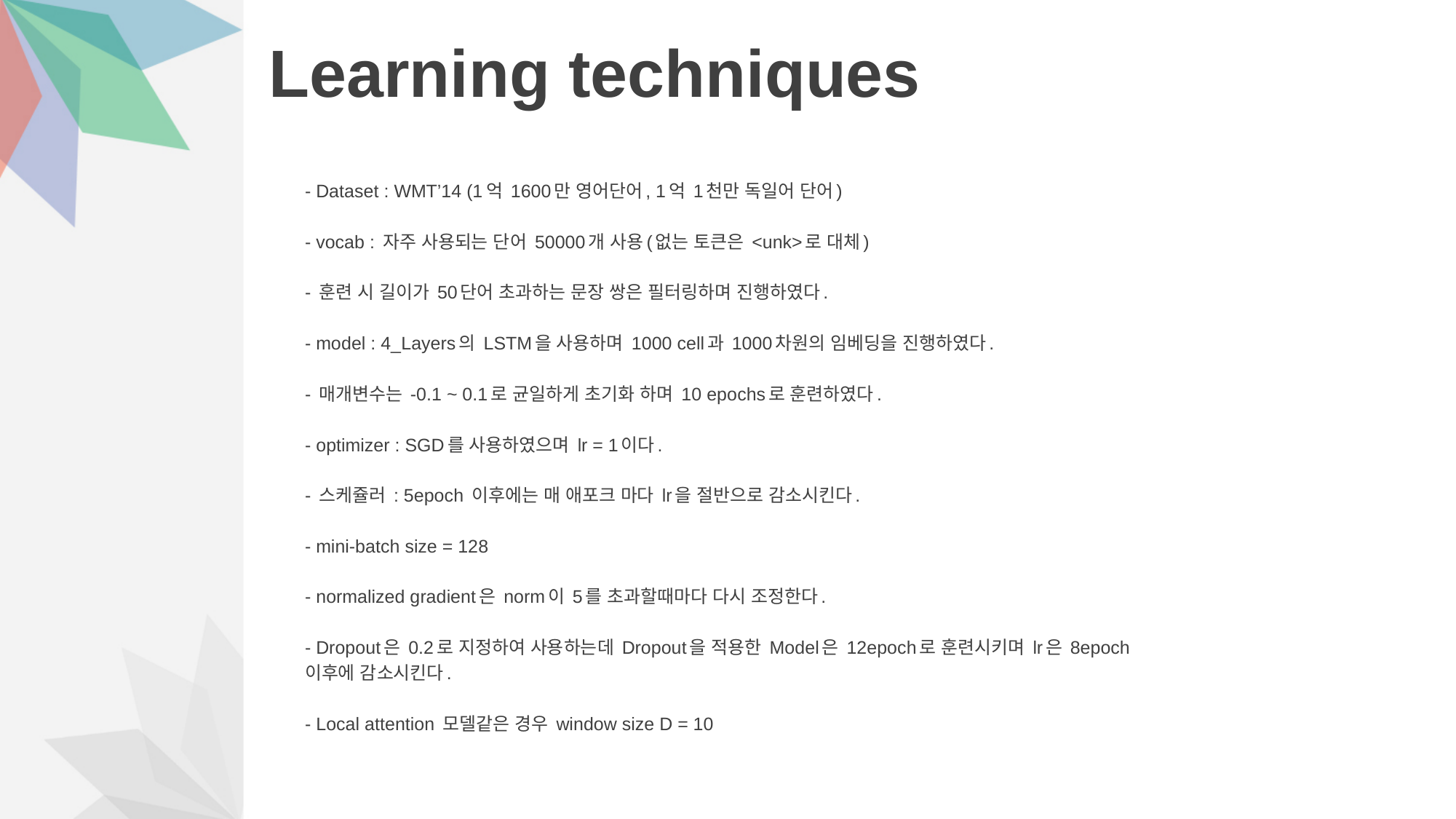

# Learning techniques
- Dataset : WMT’14 (1억 1600만 영어단어, 1억 1천만 독일어 단어)

- vocab : 자주 사용되는 단어 50000개 사용(없는 토큰은 <unk>로 대체)

- 훈련 시 길이가 50단어 초과하는 문장 쌍은 필터링하며 진행하였다.

- model : 4_Layers의 LSTM을 사용하며 1000 cell과 1000차원의 임베딩을 진행하였다.

- 매개변수는 -0.1 ~ 0.1로 균일하게 초기화 하며 10 epochs로 훈련하였다.

- optimizer : SGD를 사용하였으며 lr = 1이다.

- 스케쥴러 : 5epoch 이후에는 매 애포크 마다 lr을 절반으로 감소시킨다.

- mini-batch size = 128

- normalized gradient은 norm이 5를 초과할때마다 다시 조정한다.

- Dropout은 0.2로 지정하여 사용하는데 Dropout을 적용한 Model은 12epoch로 훈련시키며 lr은 8epoch
이후에 감소시킨다.

- Local attention 모델같은 경우 window size D = 10